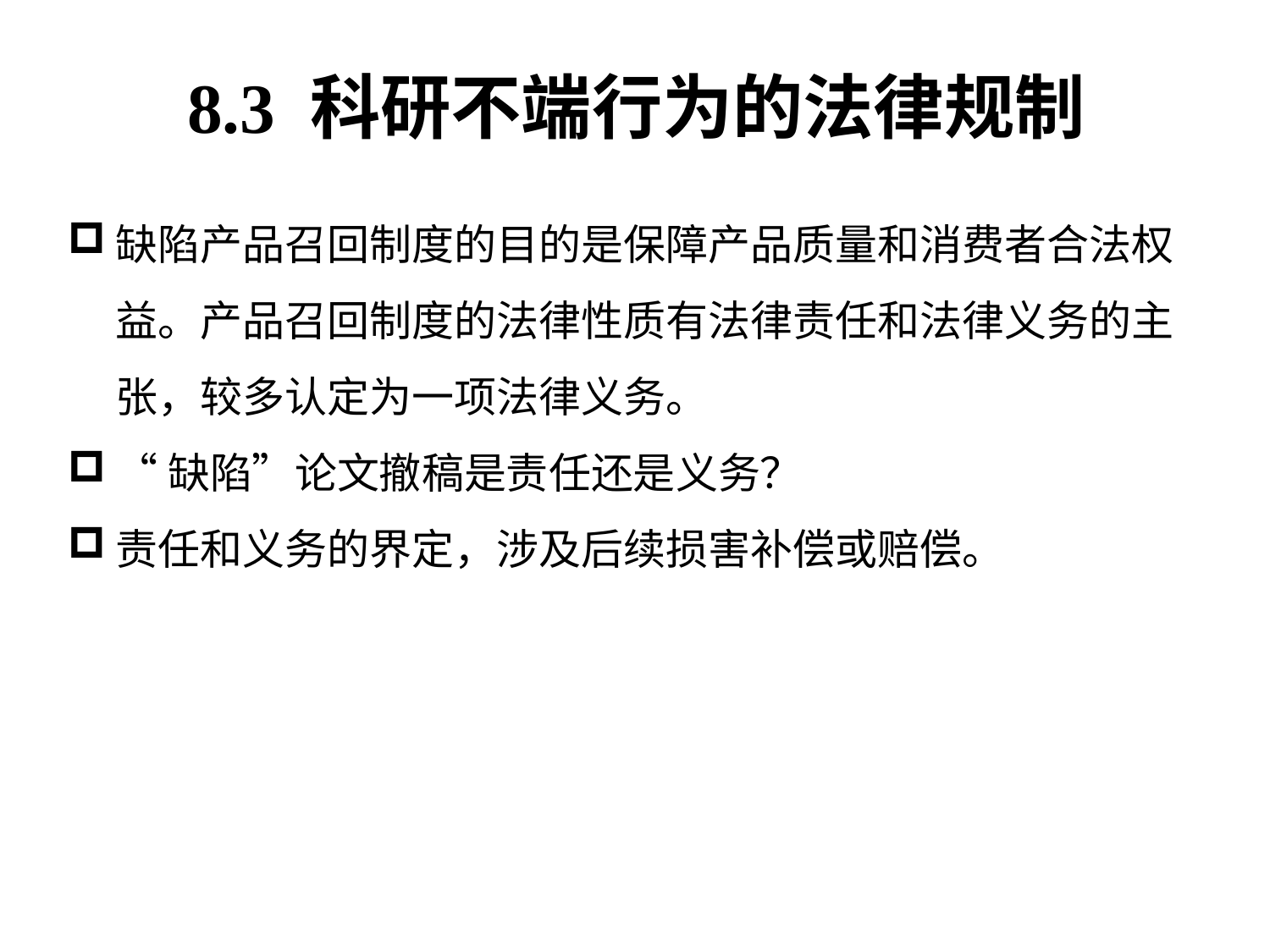

# 8.3 科研不端行为的法律规制
缺陷产品召回制度的目的是保障产品质量和消费者合法权益。产品召回制度的法律性质有法律责任和法律义务的主张，较多认定为一项法律义务。
“缺陷”论文撤稿是责任还是义务？
责任和义务的界定，涉及后续损害补偿或赔偿。